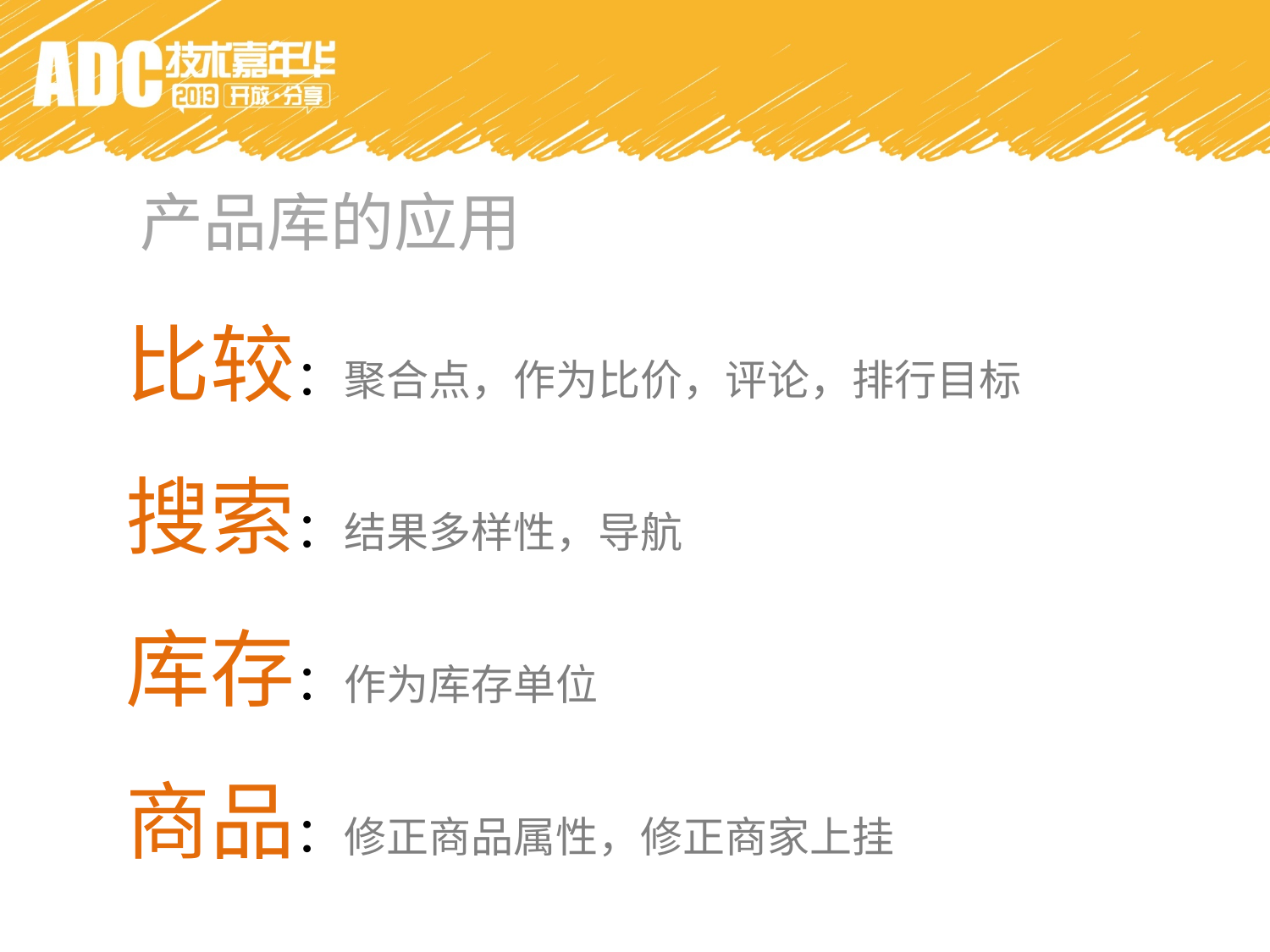

产品库的应用
比较：聚合点，作为比价，评论，排行目标
搜索：结果多样性，导航
库存：作为库存单位
商品：修正商品属性，修正商家上挂